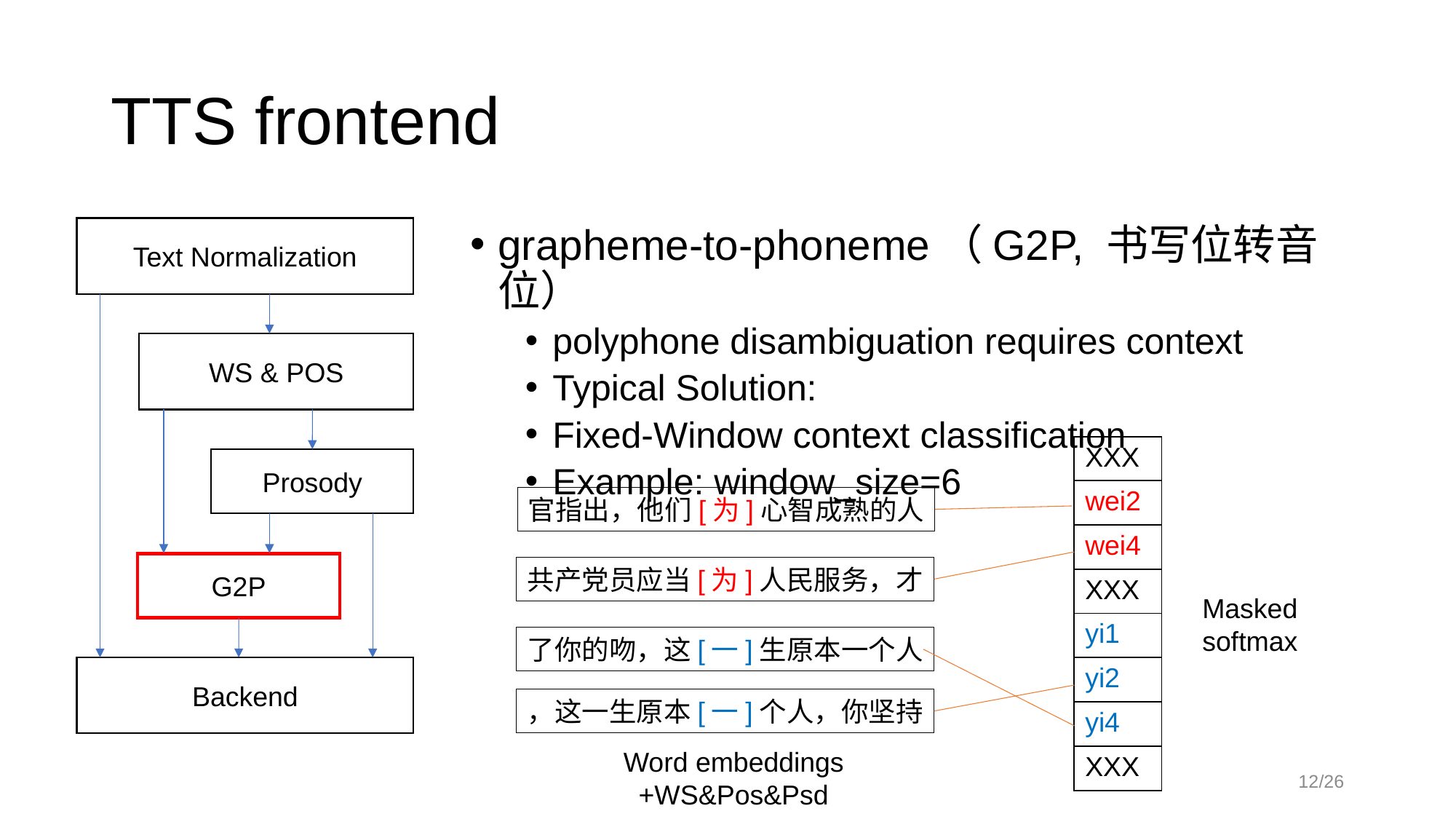

# TTS frontend
Text Normalization
grapheme-to-phoneme（G2P, 书写位转音位）
polyphone disambiguation requires context
Typical Solution:
Fixed-Window context classification
Example: window_size=6

WS & POS
| XXX |
| --- |
| wei2 |
| wei4 |
| XXX |
| yi1 |
| yi2 |
| yi4 |
| XXX |
Prosody
官指出，他们[为]心智成熟的人
G2P
共产党员应当[为]人民服务，才
Masked softmax
了你的吻，这[一]生原本一个人
Backend
，这一生原本[一]个人，你坚持
Word embeddings
+WS&Pos&Psd
12/26